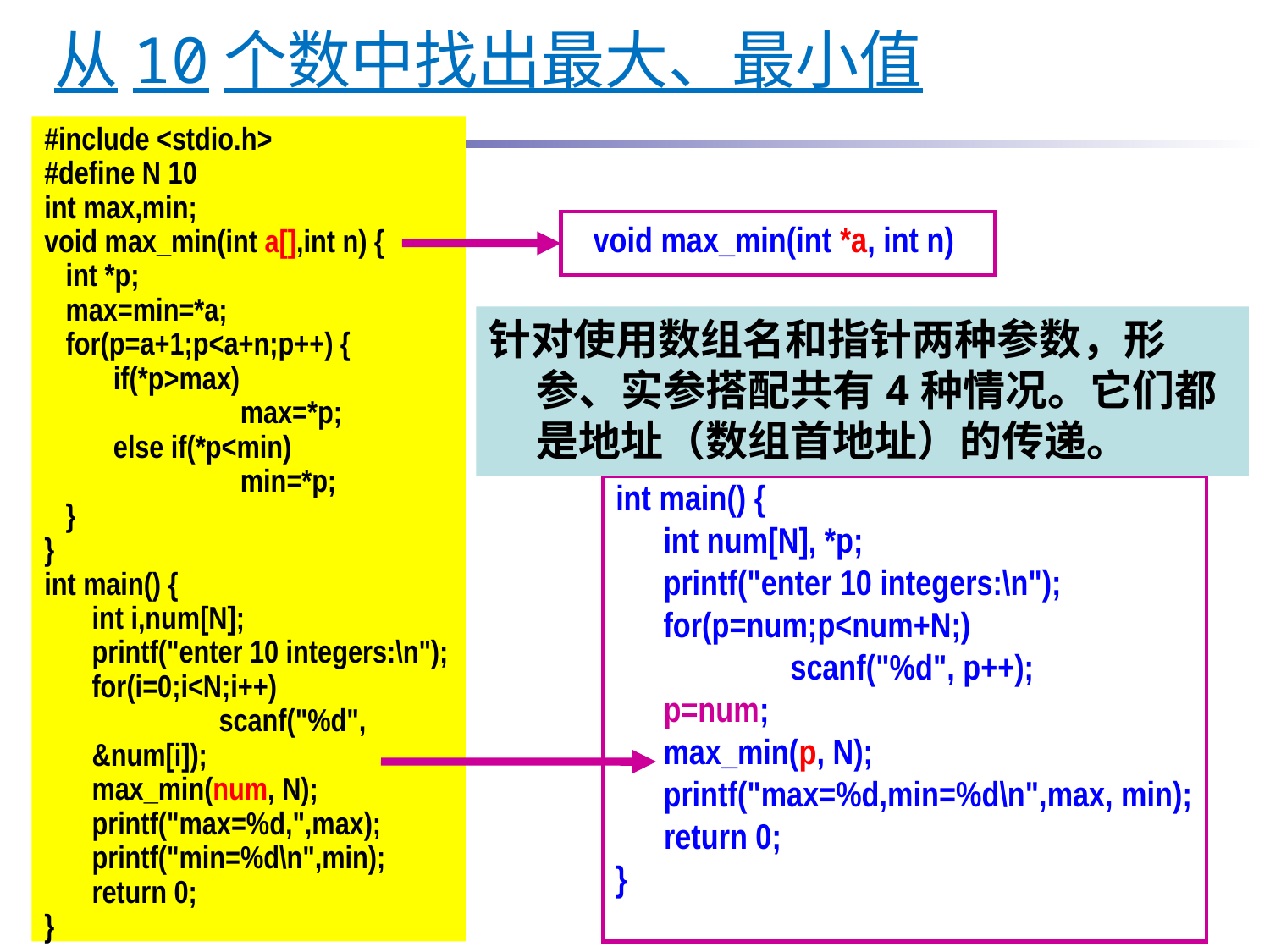

从10个数中找出最大、最小值
#include <stdio.h>
#define N 10
int max,min;
void max_min(int a[],int n) {
   int *p;
   max=min=*a;
   for(p=a+1;p<a+n;p++) {
	   if(*p>max)
		   max=*p;
	   else if(*p<min)
		   min=*p;
   }
}
int main() {
   	int i,num[N];
	printf("enter 10 integers:\n");
	for(i=0;i<N;i++)
		scanf("%d", &num[i]);
	max_min(num, N);
	printf("max=%d,",max);
	printf("min=%d\n",min);
	return 0;
}
void max_min(int *a, int n)

针对使用数组名和指针两种参数，形参、实参搭配共有4种情况。它们都是地址（数组首地址）的传递。
int main() {
   	int num[N], *p;
	printf("enter 10 integers:\n");
	for(p=num;p<num+N;)
		scanf("%d", p++);
	p=num;
	max_min(p, N);
	printf("max=%d,min=%d\n",max, min);
      return 0;
}